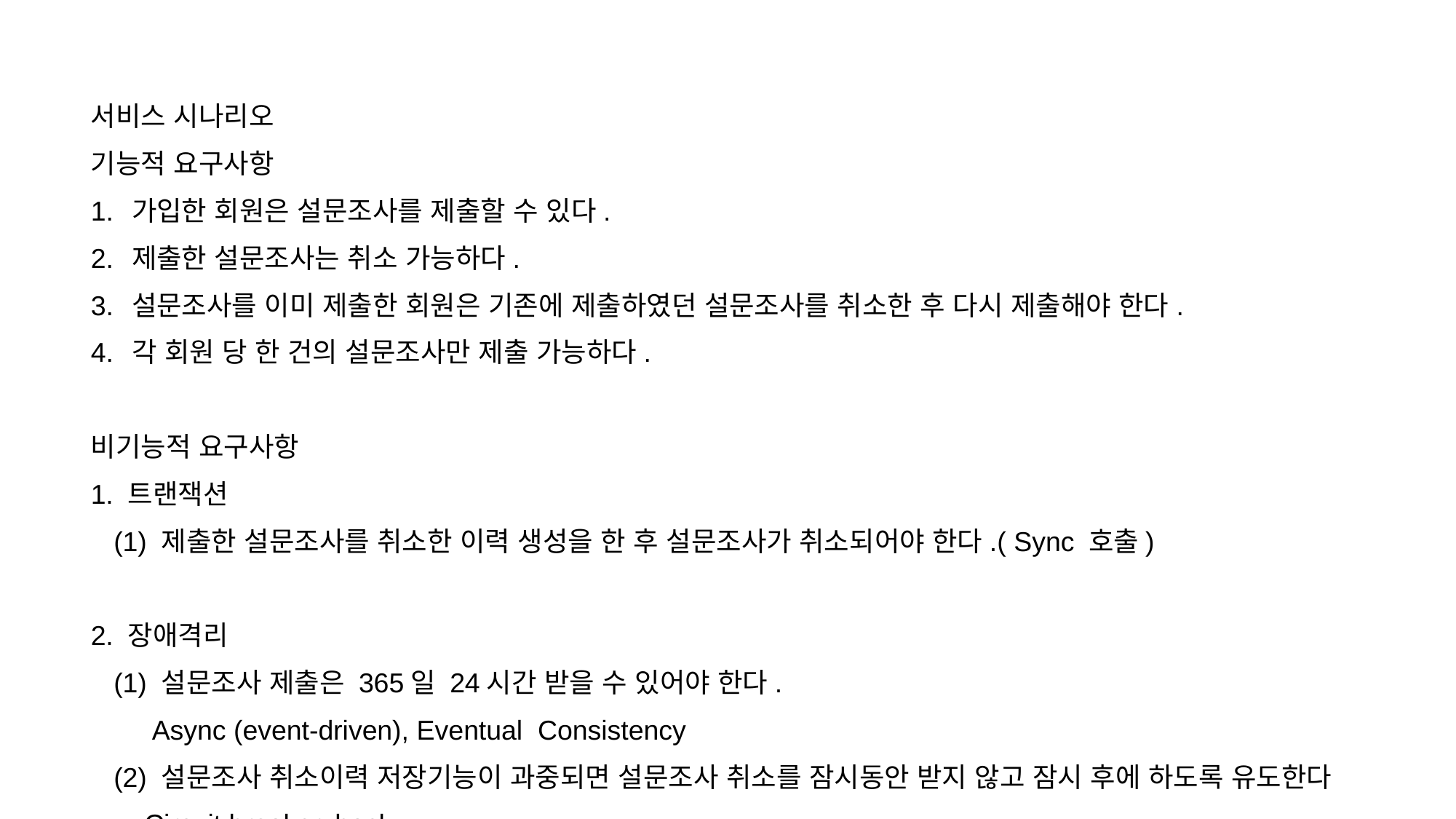

서비스 시나리오
기능적 요구사항
가입한 회원은 설문조사를 제출할 수 있다.
제출한 설문조사는 취소 가능하다.
설문조사를 이미 제출한 회원은 기존에 제출하였던 설문조사를 취소한 후 다시 제출해야 한다.
각 회원 당 한 건의 설문조사만 제출 가능하다.

비기능적 요구사항
1. 트랜잭션
   (1) 제출한 설문조사를 취소한 이력 생성을 한 후 설문조사가 취소되어야 한다.( Sync 호출)

2. 장애격리
   (1) 설문조사 제출은 365일 24시간 받을 수 있어야 한다.
        Async (event-driven), Eventual  Consistency
   (2) 설문조사 취소이력 저장기능이 과중되면 설문조사 취소를 잠시동안 받지 않고 잠시 후에 하도록 유도한다
       Circuit breaker, back

3. 성능
   (1) 설문조사 이력 확인 페이지에서 설문조사 상태 조회 가능하다. CQRS
   (2) 설문조사가 제출/취소 될 때마다 제출한 회원의 상태를 변경한다. (Event driven)